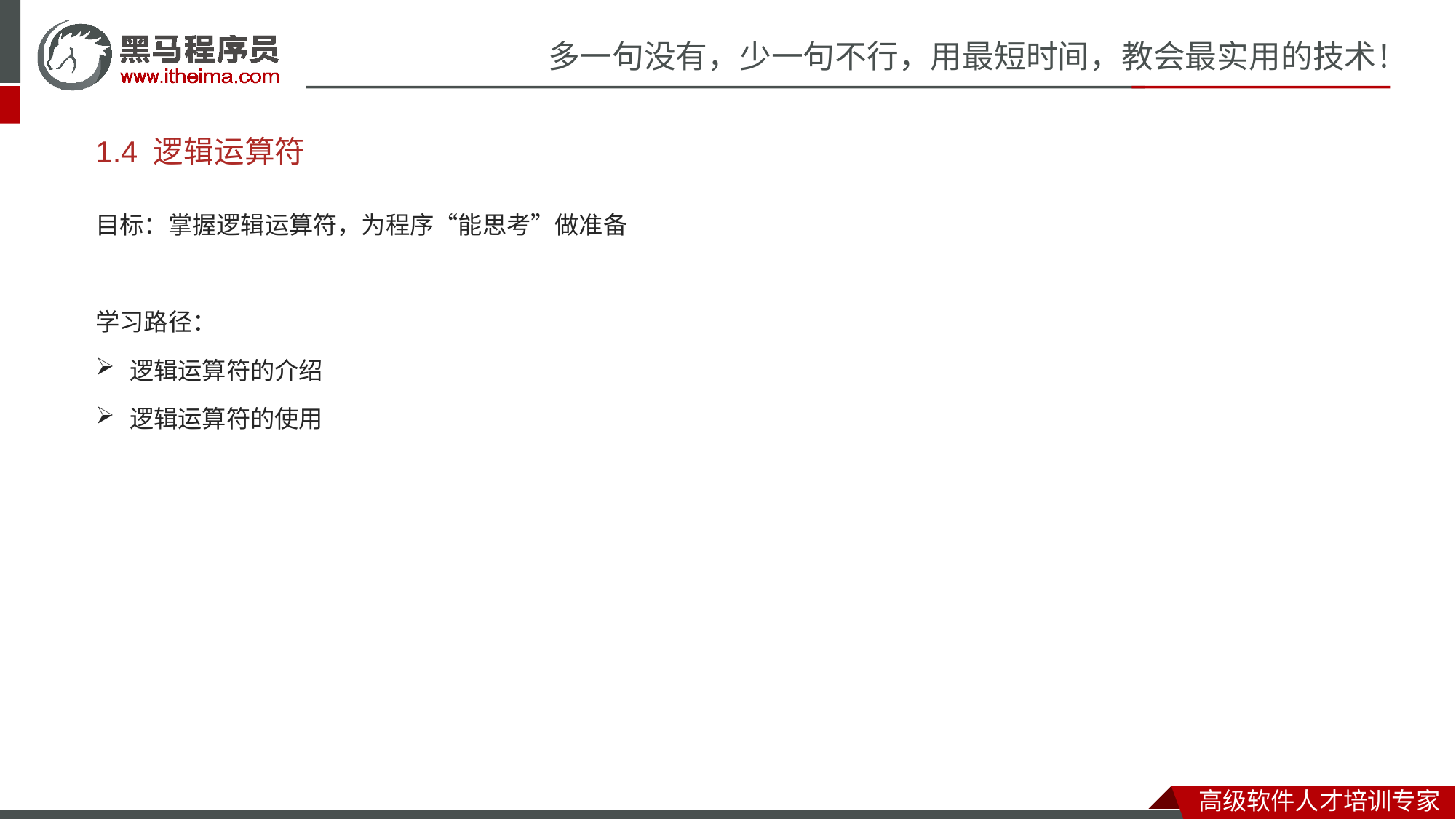

# 1.4 逻辑运算符
目标：掌握逻辑运算符，为程序“能思考”做准备

学习路径：
逻辑运算符的介绍
逻辑运算符的使用